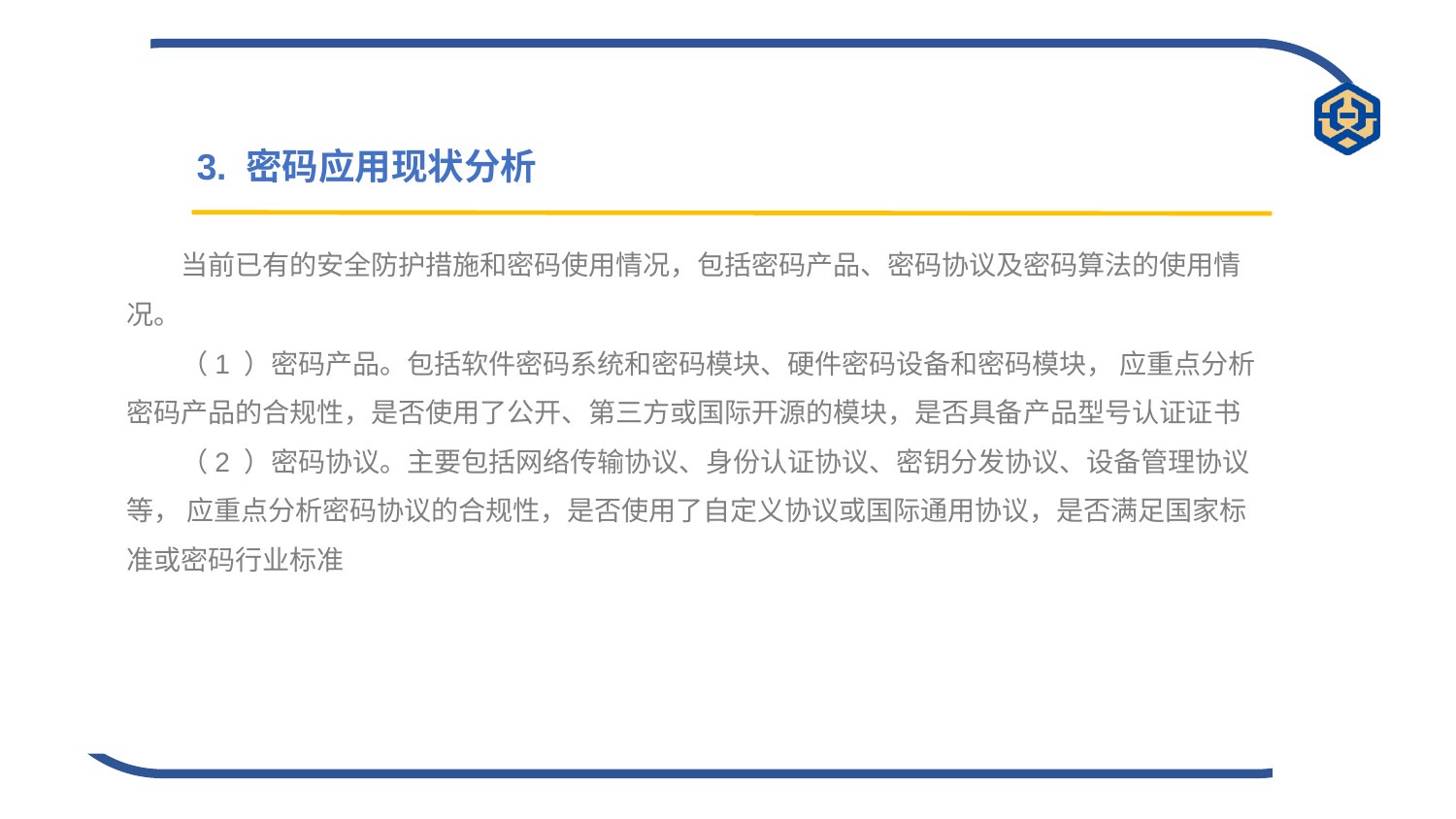

3. 密码应用现状分析
当前已有的安全防护措施和密码使用情况，包括密码产品、密码协议及密码算法的使用情况。
（1 ）密码产品。包括软件密码系统和密码模块、硬件密码设备和密码模块， 应重点分析密码产品的合规性，是否使用了公开、第三方或国际开源的模块，是否具备产品型号认证证书
（2 ）密码协议。主要包括网络传输协议、身份认证协议、密钥分发协议、设备管理协议等， 应重点分析密码协议的合规性，是否使用了自定义协议或国际通用协议，是否满足国家标准或密码行业标准